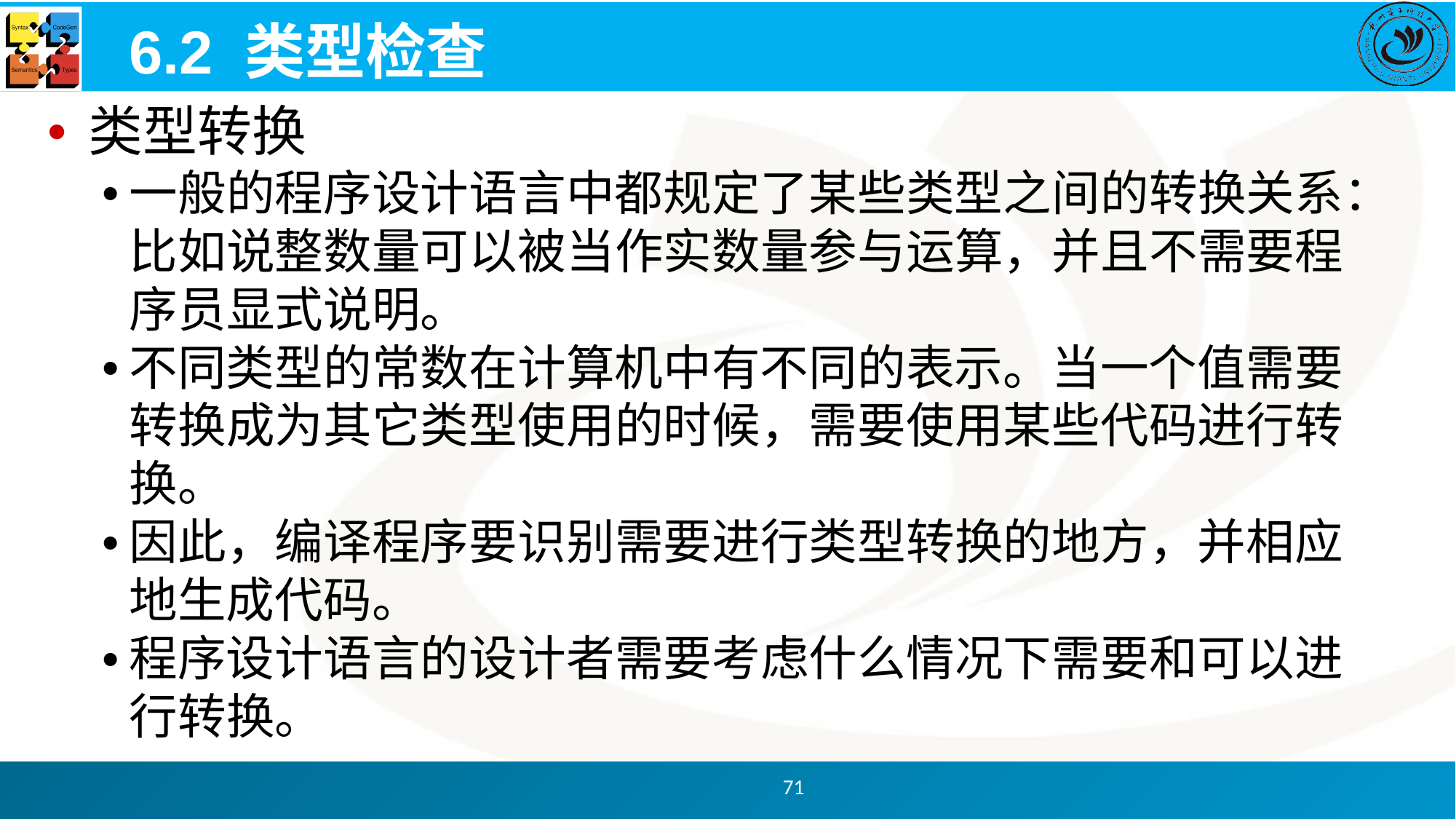

# 6.2 类型检查
类型转换
一般的程序设计语言中都规定了某些类型之间的转换关系：比如说整数量可以被当作实数量参与运算，并且不需要程序员显式说明。
不同类型的常数在计算机中有不同的表示。当一个值需要转换成为其它类型使用的时候，需要使用某些代码进行转换。
因此，编译程序要识别需要进行类型转换的地方，并相应地生成代码。
程序设计语言的设计者需要考虑什么情况下需要和可以进行转换。
71